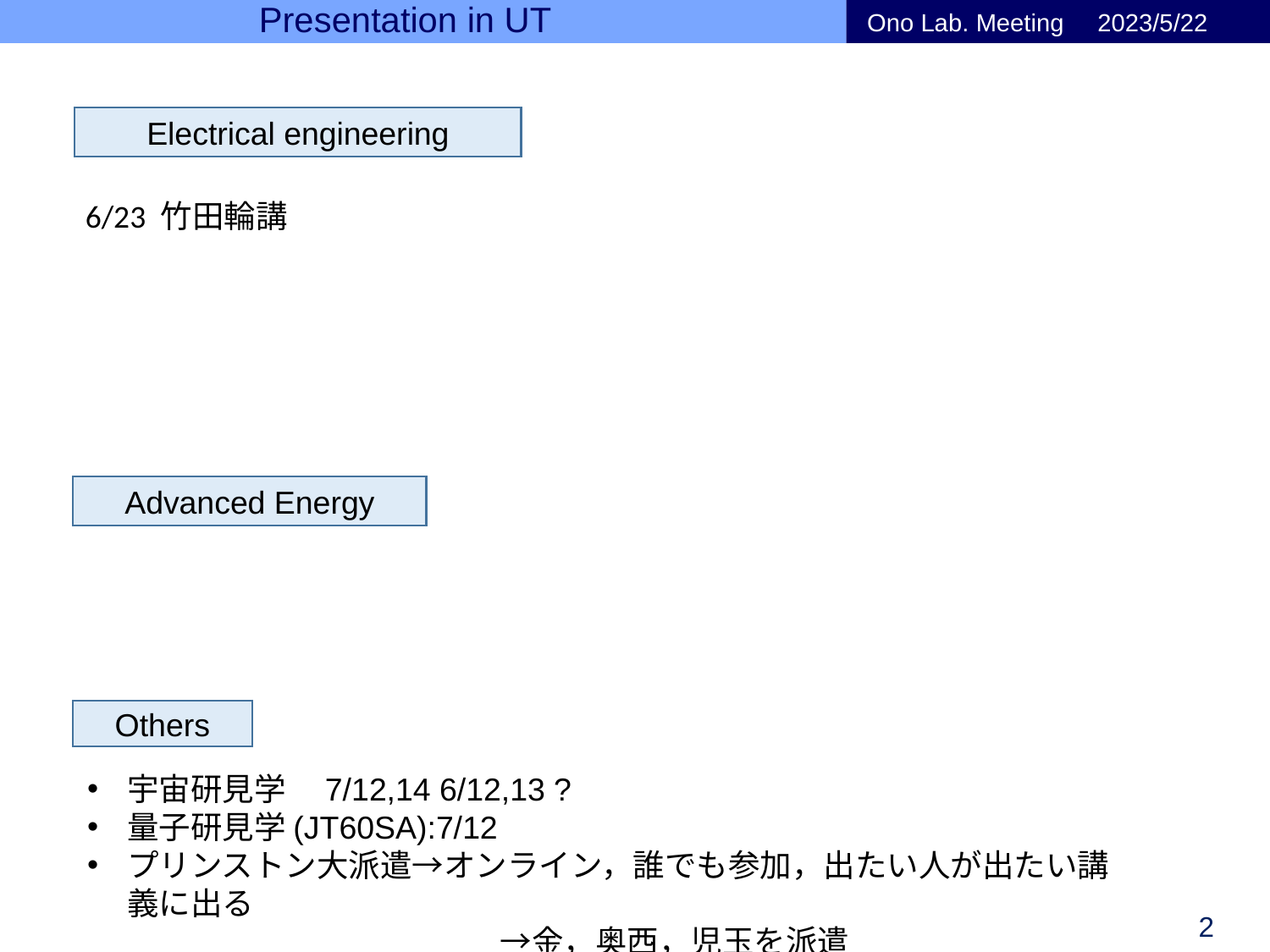

# Presentation in UT
2023/5/22
Ono Lab. Meeting
Electrical engineering
6/23 竹田輪講
Advanced Energy
Others

宇宙研見学　7/12,14 6/12,13 ?
量子研見学(JT60SA):7/12
プリンストン大派遣→オンライン，誰でも参加，出たい人が出たい講義に出る
　　　　　　　　　　　　　→金，奥西，児玉を派遣
2